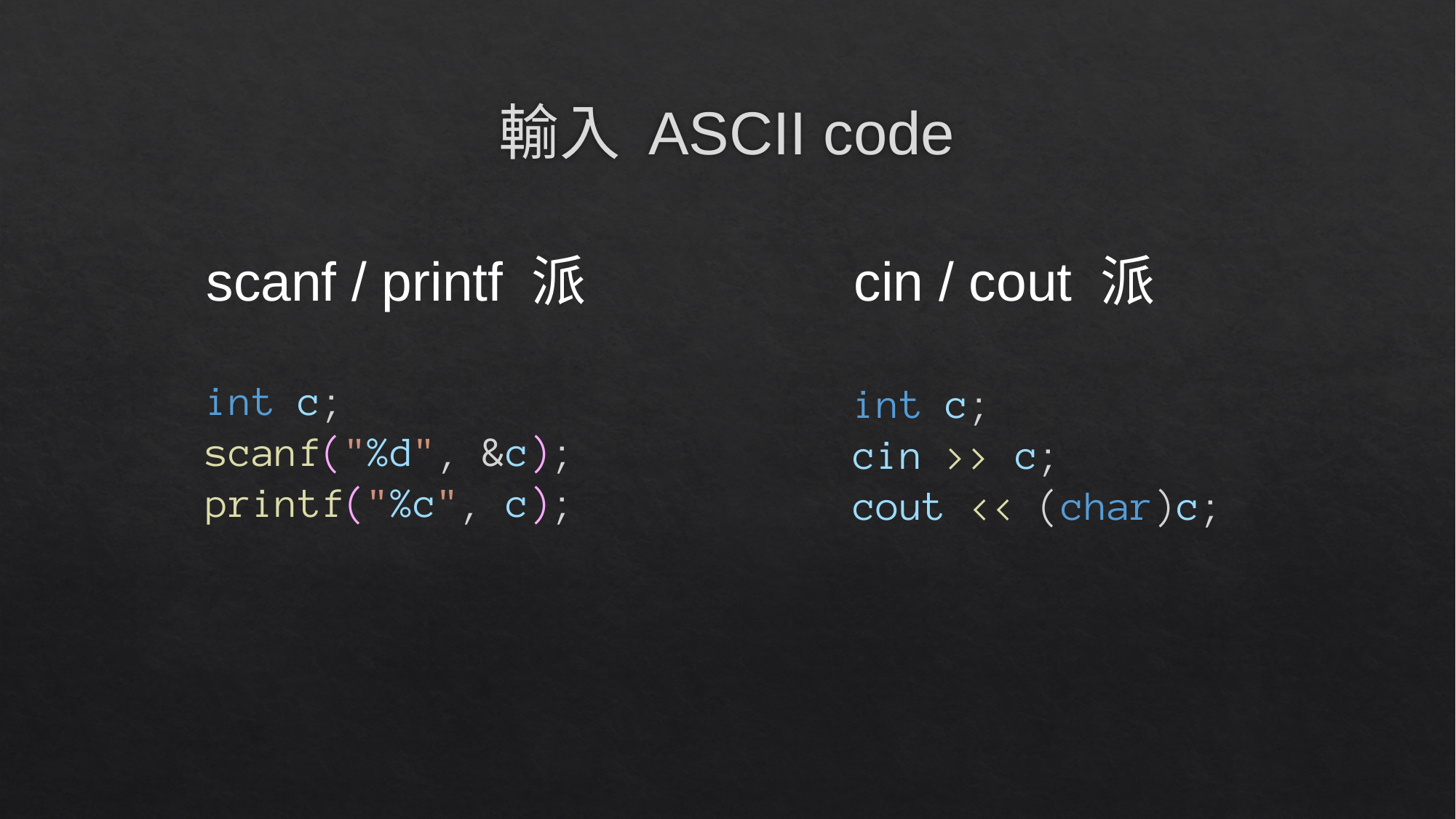

# 輸入 ASCII code
scanf / printf 派
cin / cout 派
int c;
scanf("%d", &c);
printf("%c", c);
int c;
cin >> c;
cout << (char)c;